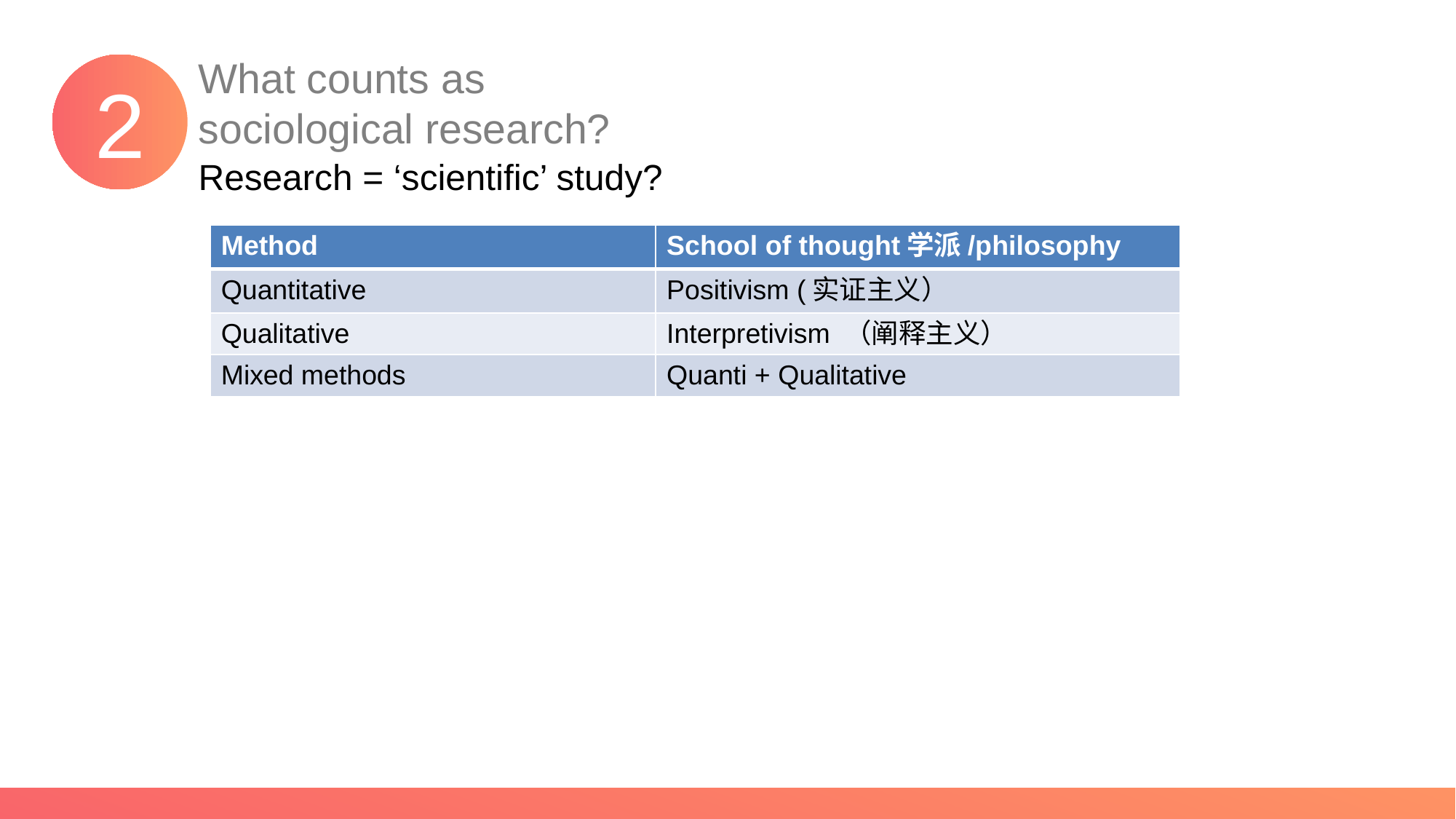

What counts as
sociological research?
Research = ‘scientific’ study?
2
| Method | School of thought学派/philosophy |
| --- | --- |
| Quantitative | Positivism (实证主义） |
| Qualitative | Interpretivism （阐释主义） |
| Mixed methods | Quanti + Qualitative |